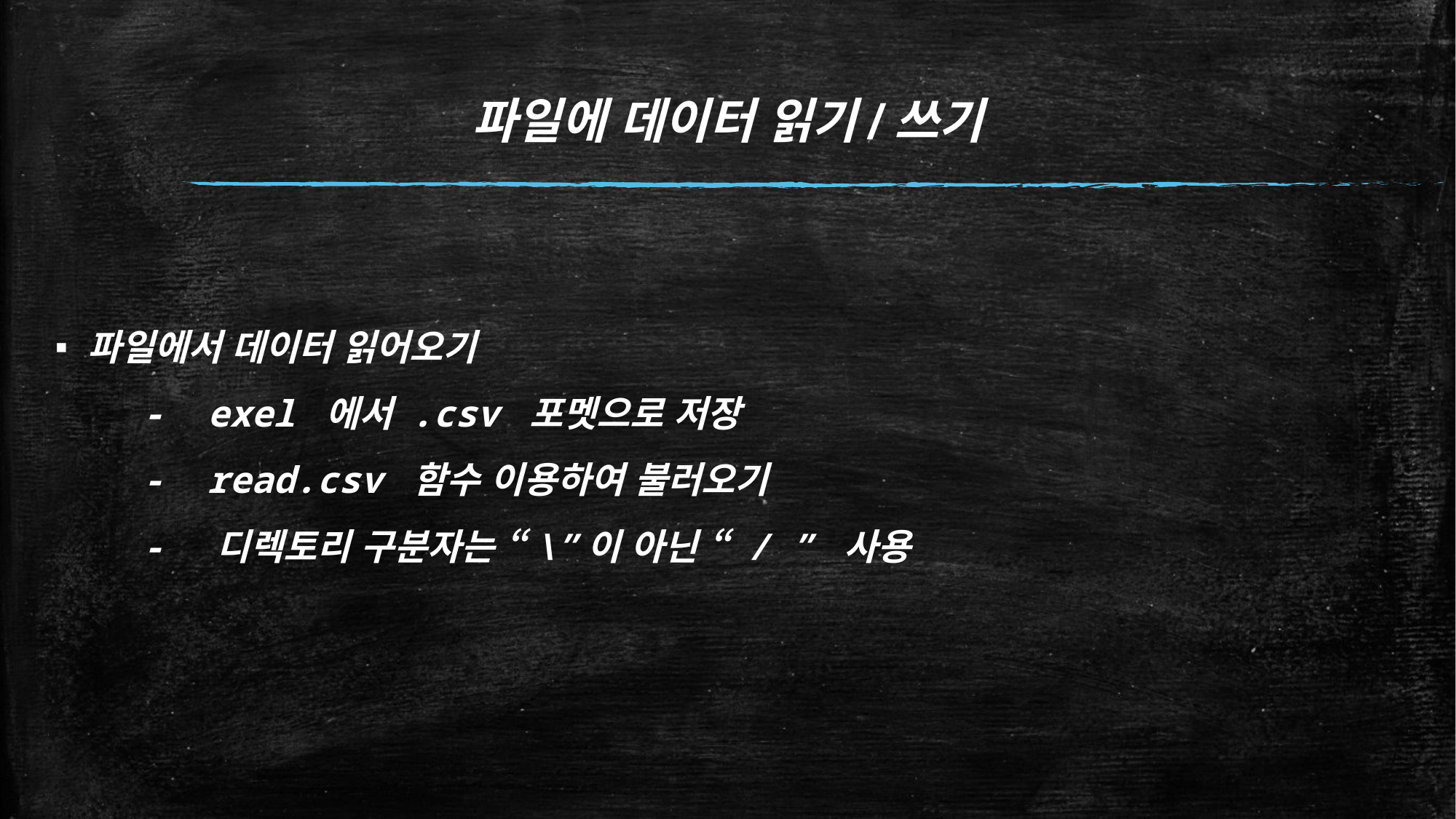

# 파일에 데이터 읽기/쓰기
파일에서 데이터 읽어오기
    -  exel 에서 .csv 포멧으로 저장
    -  read.csv 함수 이용하여 불러오기
    -  디렉토리 구분자는 “\”이 아닌 “ / ” 사용